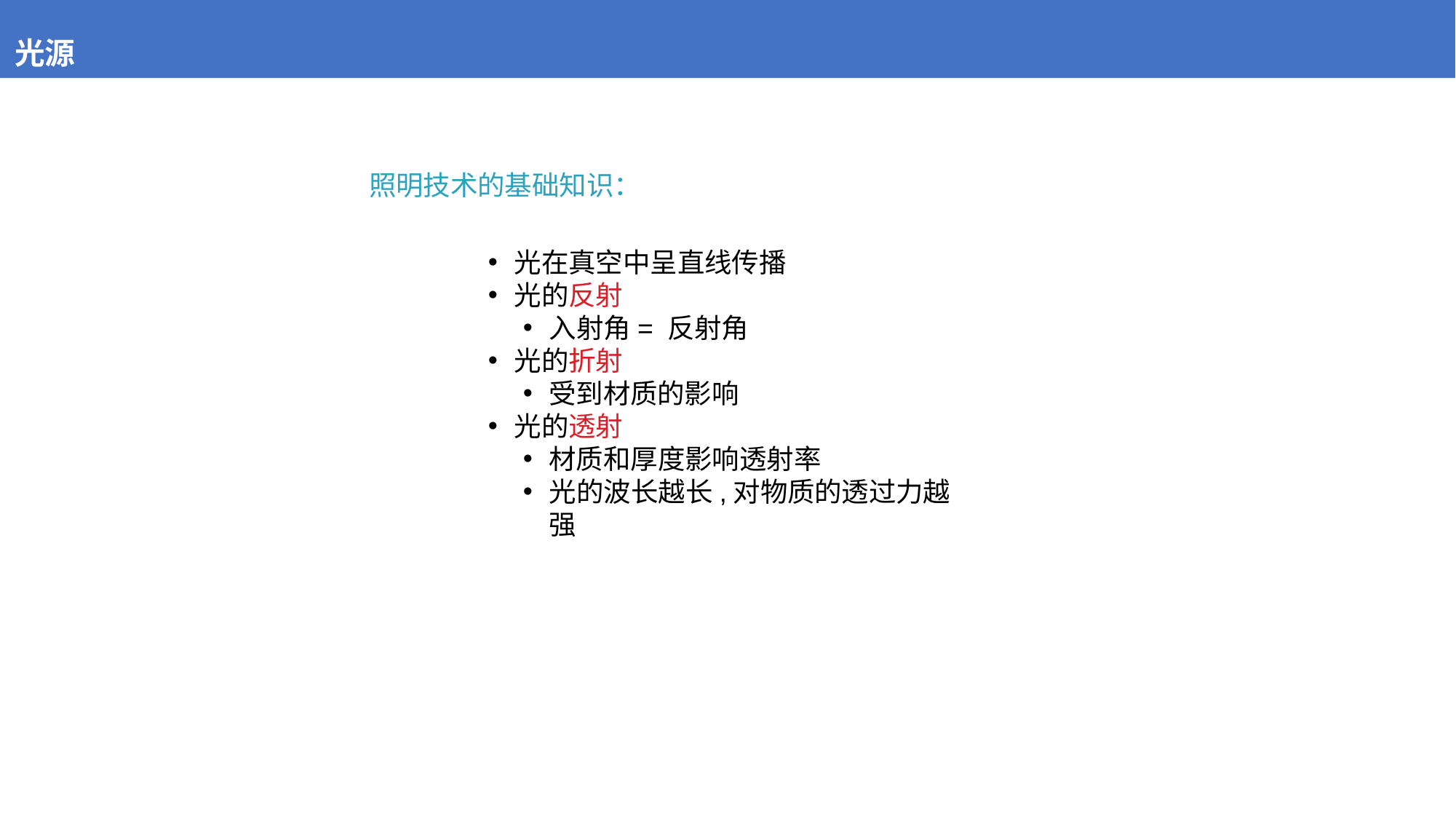

# 光源
照明技术的基础知识：
光在真空中呈直线传播
光的反射
入射角= 反射角
光的折射
受到材质的影响
光的透射
材质和厚度影响透射率
光的波长越长,对物质的透过力越强